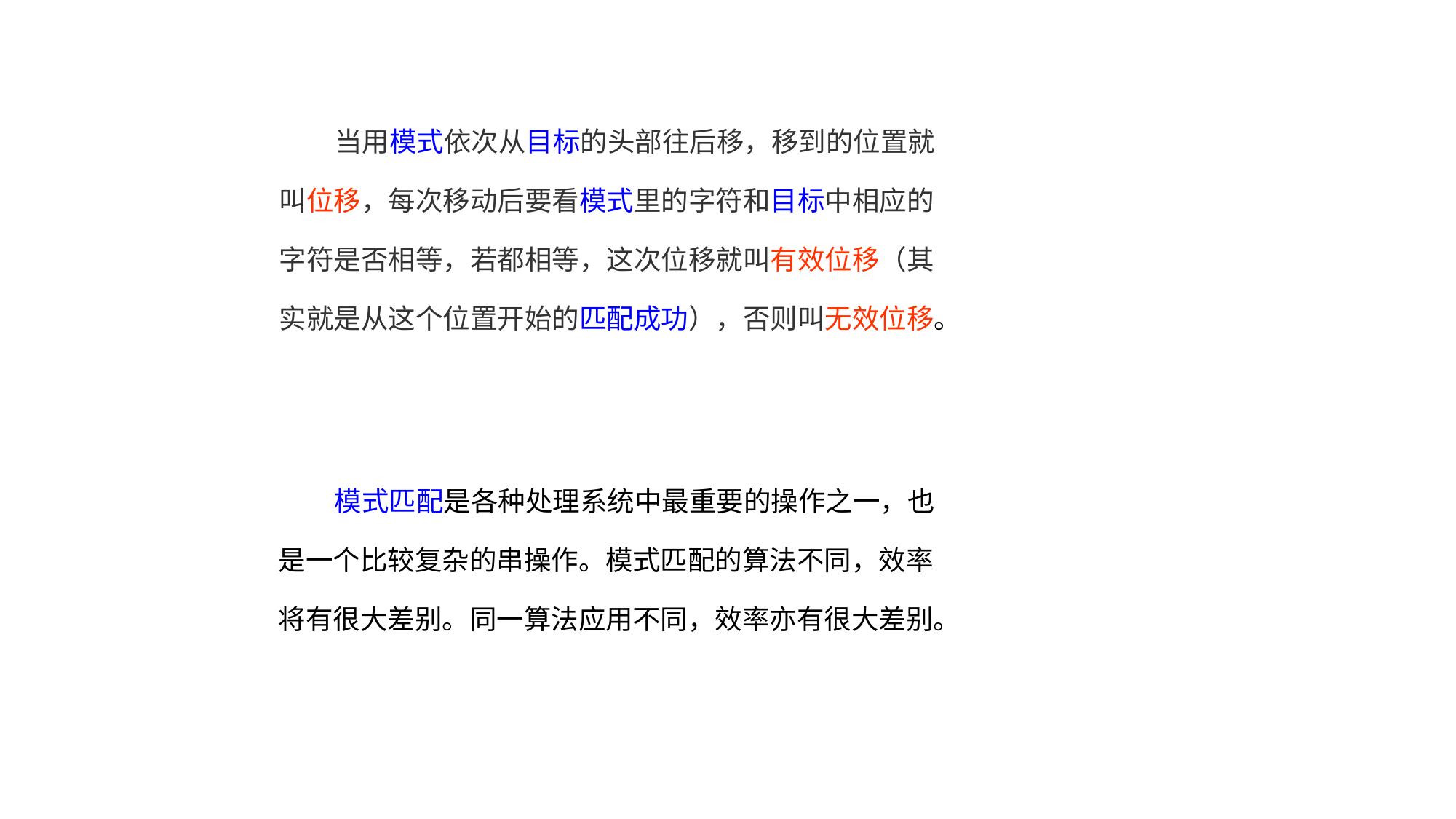

当用模式依次从目标的头部往后移，移到的位置就
叫位移，每次移动后要看模式里的字符和目标中相应的
字符是否相等，若都相等，这次位移就叫有效位移（其
实就是从这个位置开始的匹配成功），否则叫无效位移。
        模式匹配是各种处理系统中最重要的操作之一，也
是一个比较复杂的串操作。模式匹配的算法不同，效率
将有很大差别。同一算法应用不同，效率亦有很大差别。